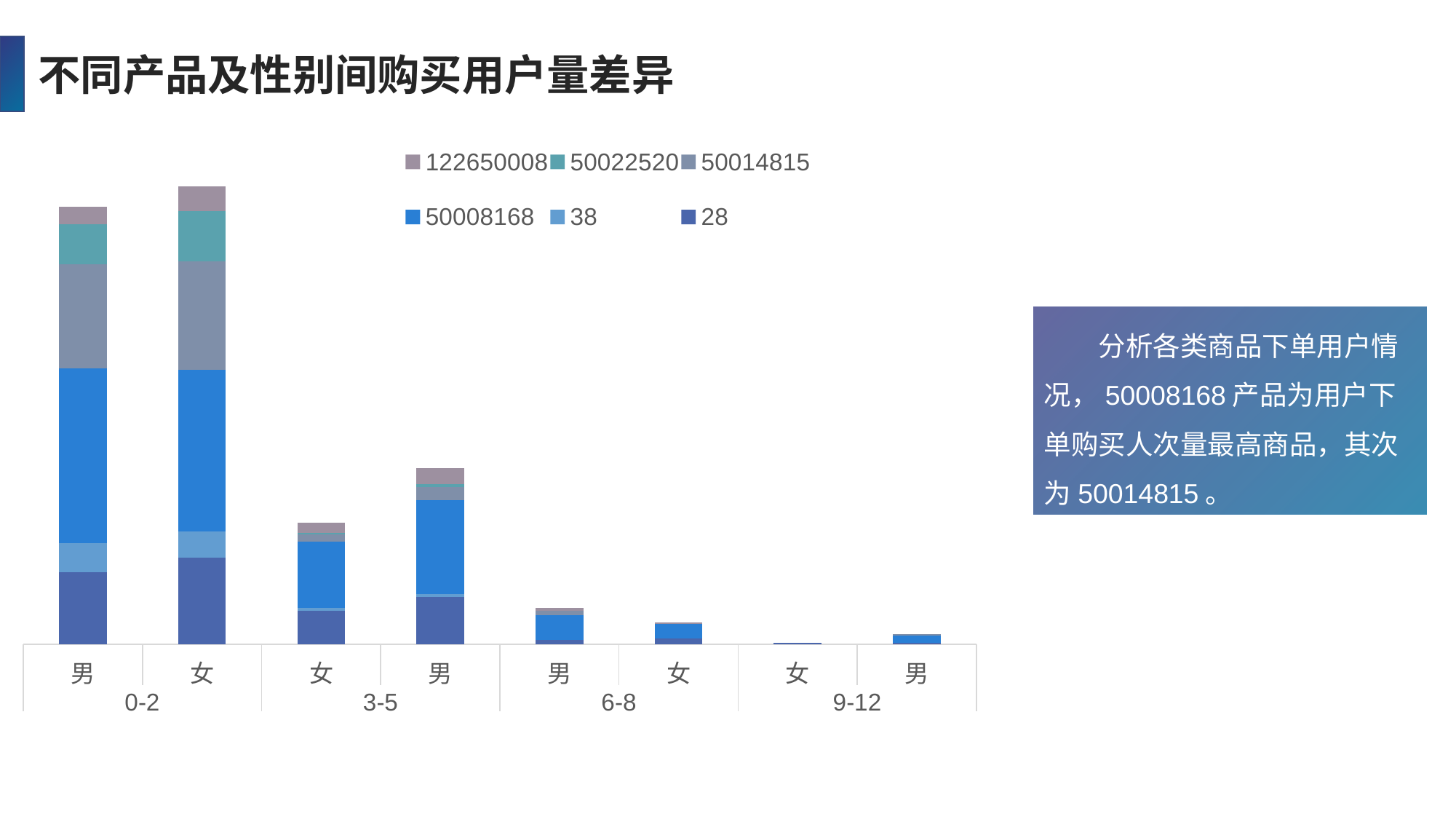

不同产品及性别间购买用户量差异

### Chart

| Category | 28 | 38 | 50008168 | 50014815 | 50022520 | 122650008 |
|---|---|---|---|---|---|---|
| 男 | 49.0 | 20.0 | 119.0 | 71.0 | 27.0 | 12.0 |
| 女 | 59.0 | 18.0 | 110.0 | 74.0 | 34.0 | 17.0 |
| 女 | 23.0 | 2.0 | 45.0 | 5.0 | 1.0 | 7.0 |
| 男 | 32.0 | 2.0 | 64.0 | 9.0 | 2.0 | 11.0 |
| 男 | 3.0 | None | 17.0 | 3.0 | None | 2.0 |
| 女 | 4.0 | None | 10.0 | None | None | 1.0 |
| 女 | 1.0 | None | None | None | None | None |
| 男 | 1.0 | None | 5.0 | 1.0 | None | None |
分析各类商品下单用户情况，50008168产品为用户下单购买人次量最高商品，其次为50014815。